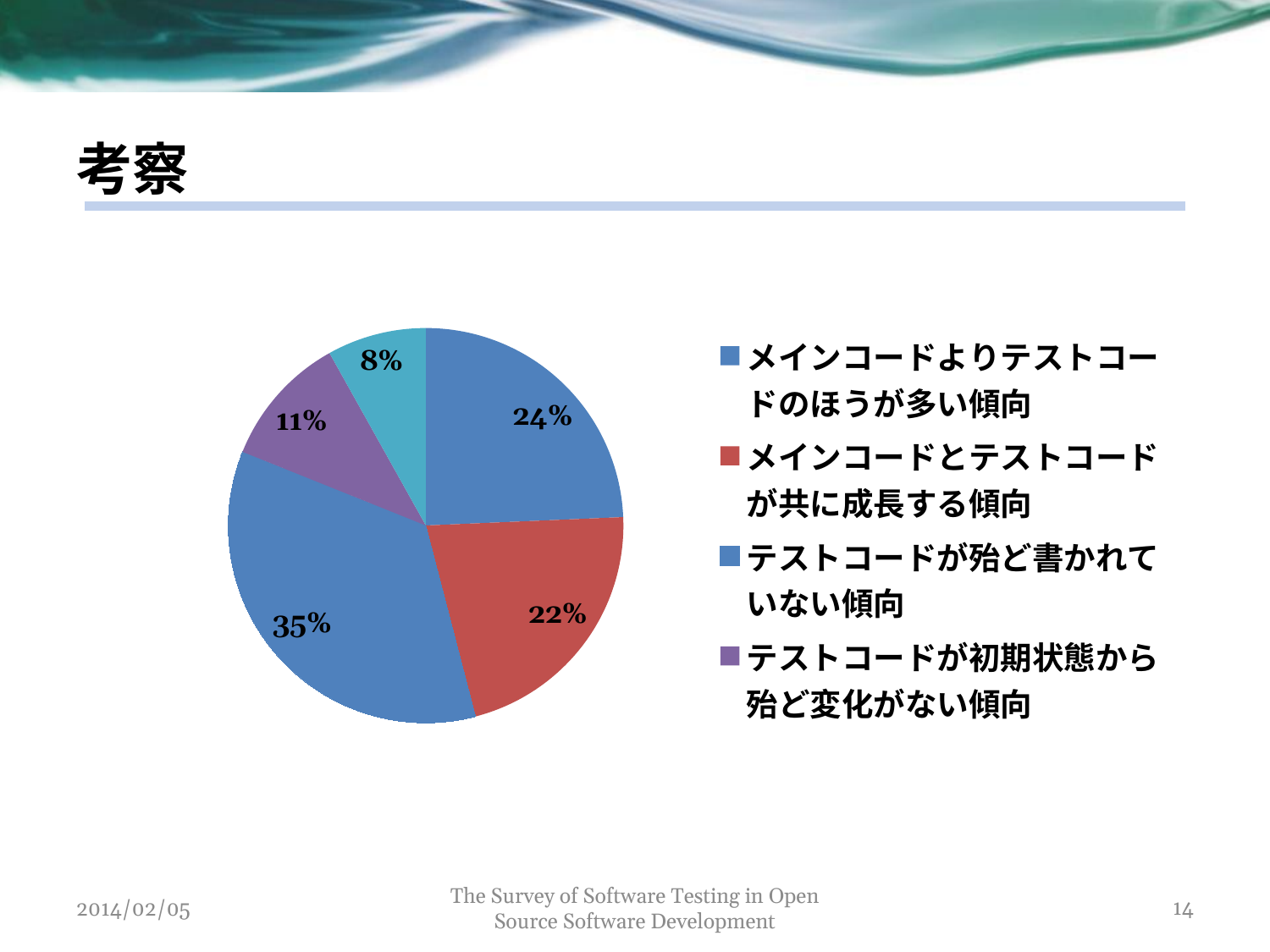

考察

### Chart

| Category | パターン割合 |
|---|---|
| メインコードよりテストコードのほうが多い傾向 | 9.0 |
| メインコードとテストコードが共に成長する傾向 | 8.0 |
| テストコードが殆ど書かれていない傾向 | 13.0 |
| テストコードが初期状態から殆ど変化がない傾向 | 4.0 |
| その他 | 3.0 |
2014/02/05
The Survey of Software Testing in Open Source Software Development
14